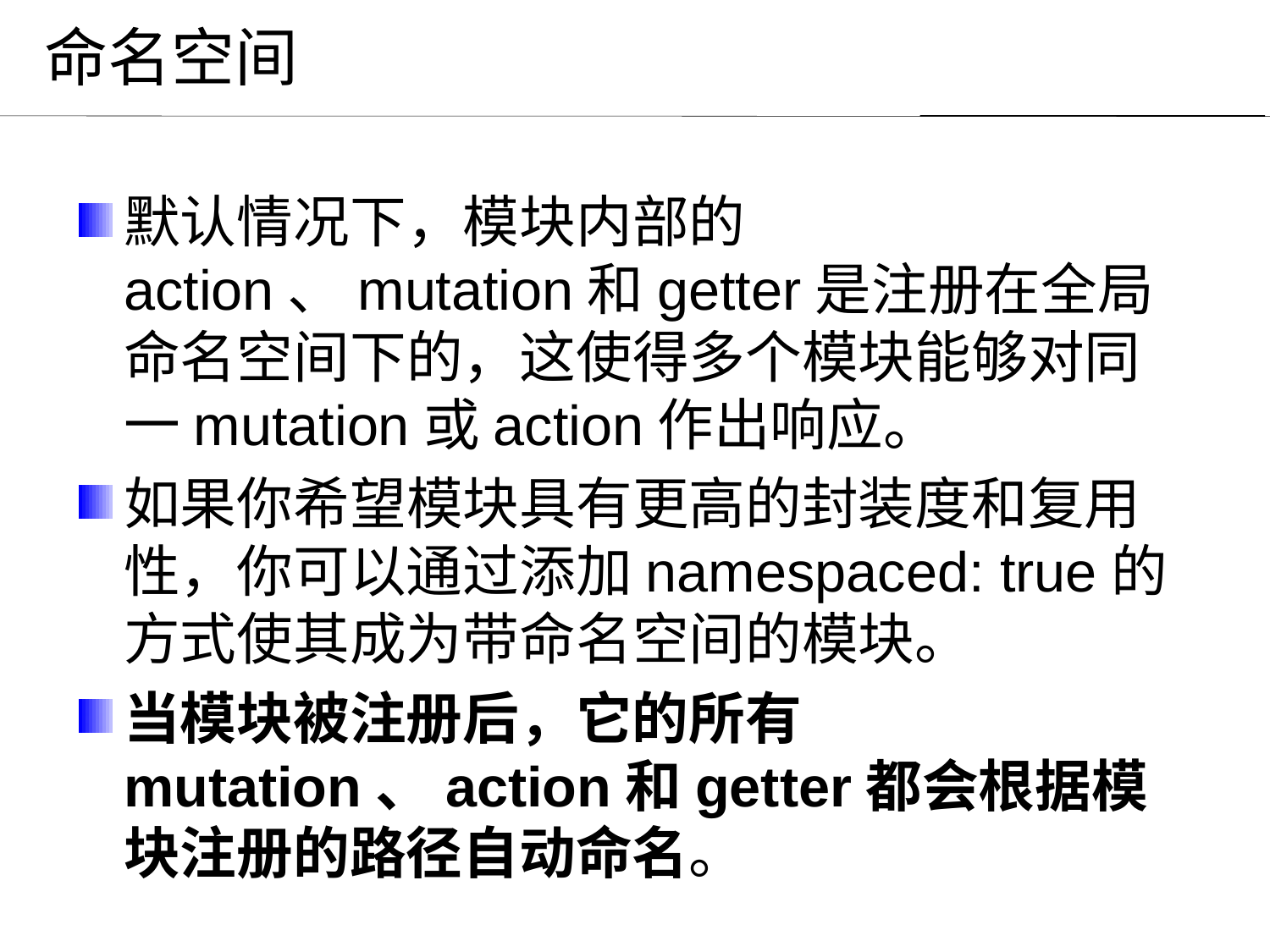

# 命名空间
默认情况下，模块内部的action、mutation和getter是注册在全局命名空间下的，这使得多个模块能够对同一mutation或action作出响应。
如果你希望模块具有更高的封装度和复用性，你可以通过添加namespaced: true的方式使其成为带命名空间的模块。
当模块被注册后，它的所有mutation、action和getter都会根据模块注册的路径自动命名。